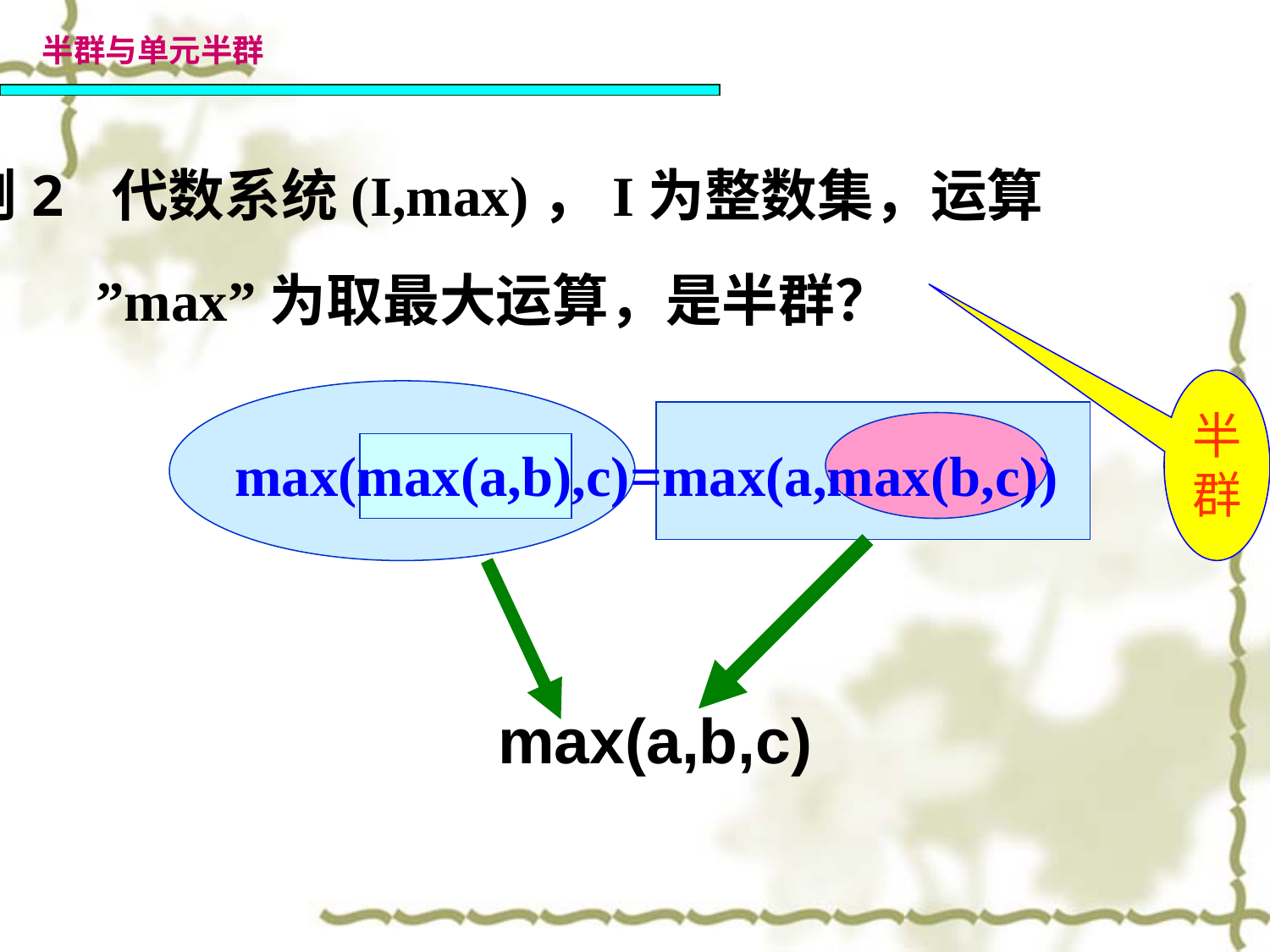

半群与单元半群

例2 代数系统(I,max)，I为整数集，运算
    ”max”为取最大运算，是半群？
半群

max(max(a,b),c)=max(a,max(b,c))

max(a,b,c)